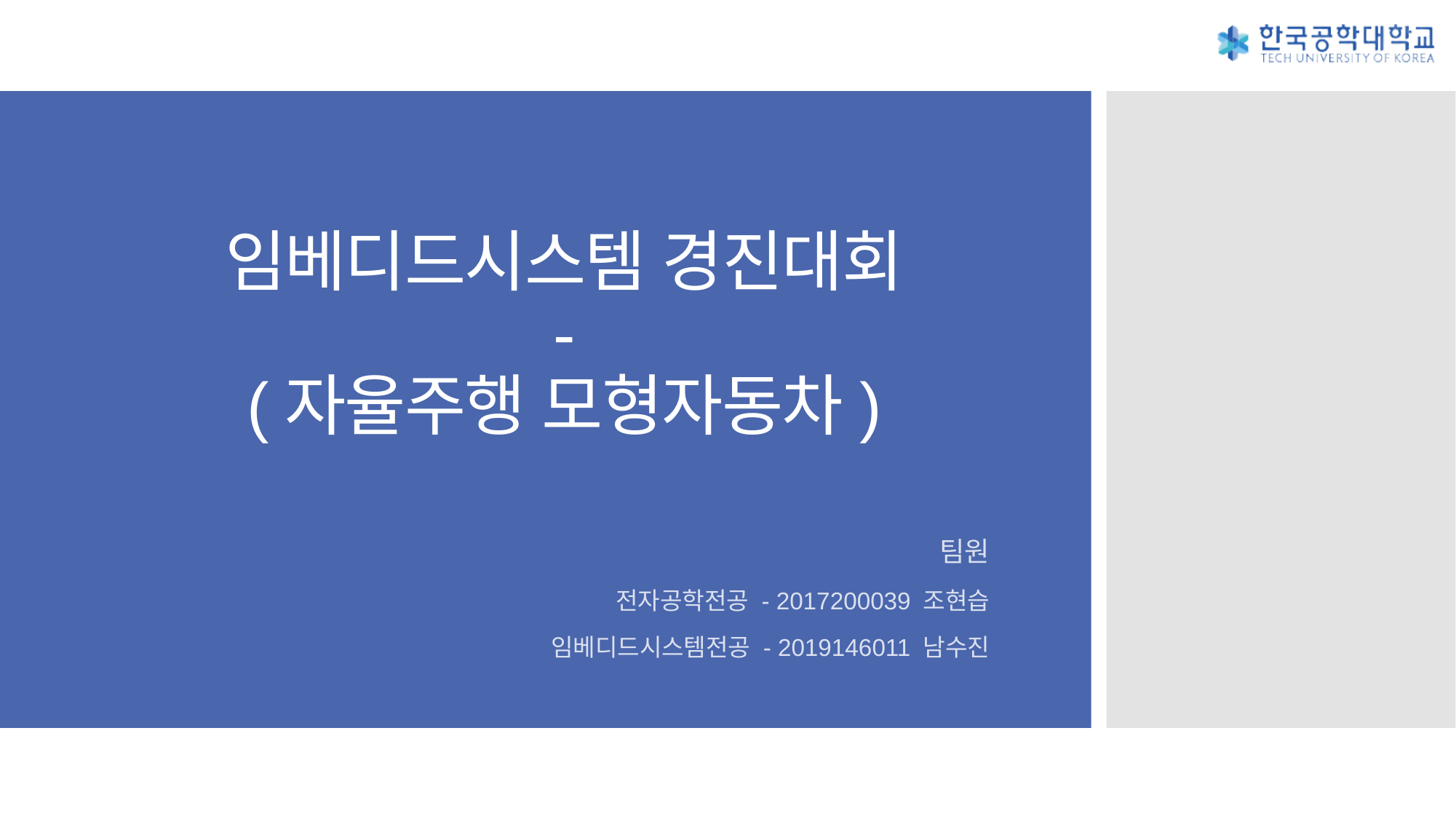

# 임베디드시스템 경진대회 - (자율주행 모형자동차)
팀원
전자공학전공 - 2017200039 조현습
임베디드시스템전공 - 2019146011 남수진